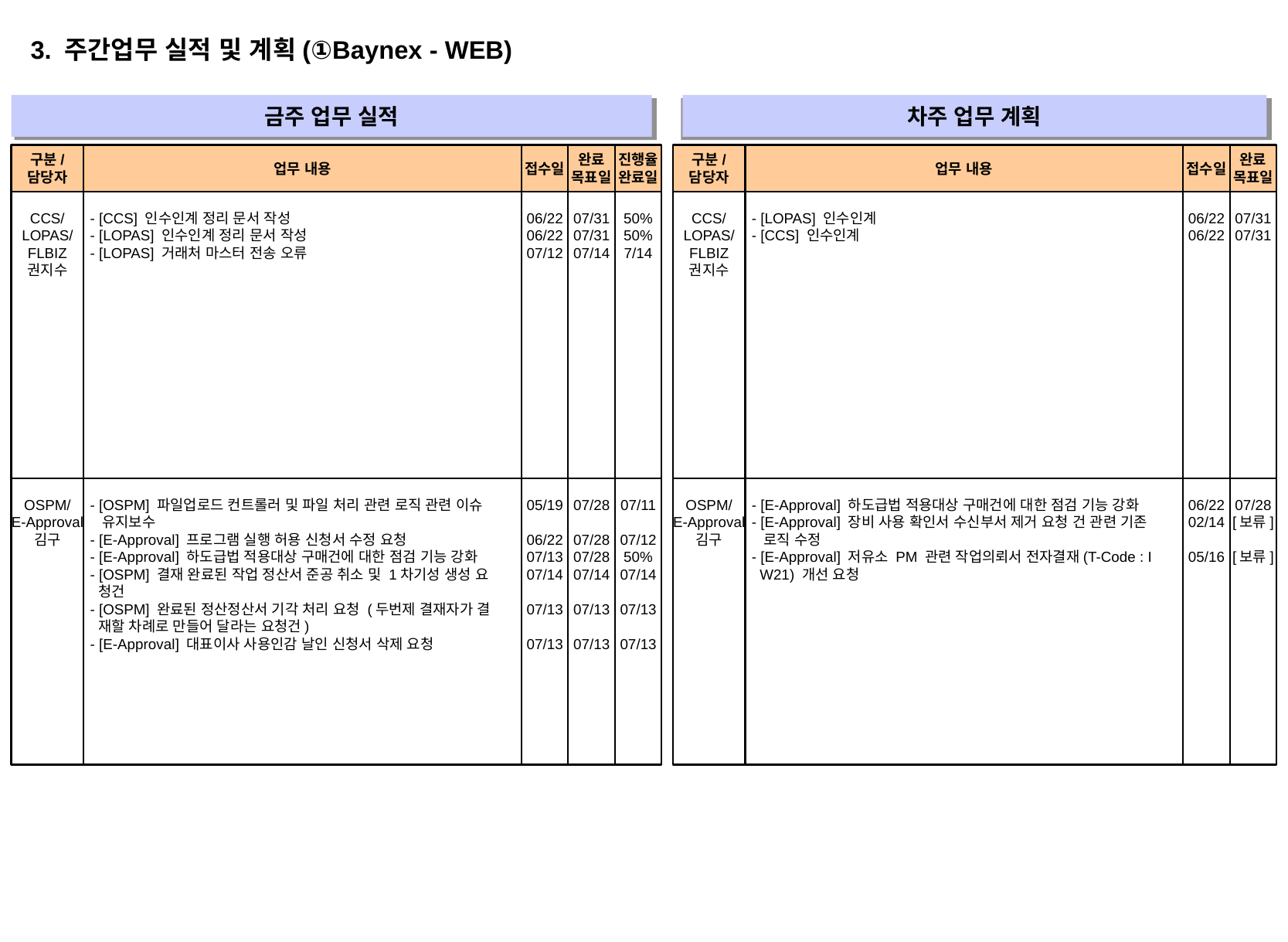

3. 주간업무 실적 및 계획(①Baynex - WEB)
금주 업무 실적
차주 업무 계획
" "
" "
구분/
담당자
업무 내용
접수일
완료
목표일
진행율
완료일
구분/
담당자
업무 내용
접수일
완료
목표일
CCS/
LOPAS/
FLBIZ
권지수

- [CCS] 인수인계 정리 문서 작성
- [LOPAS] 인수인계 정리 문서 작성
- [LOPAS] 거래처 마스터 전송 오류
06/22
06/22
07/12
07/31
07/31
07/14
50%
50%
7/14
CCS/
LOPAS/
FLBIZ
권지수

- [LOPAS] 인수인계
- [CCS] 인수인계
06/22
06/22
07/31
07/31
OSPM/
E-Approval
김구

- [OSPM] 파일업로드 컨트롤러 및 파일 처리 관련 로직 관련 이슈
   유지보수
- [E-Approval] 프로그램 실행 허용 신청서 수정 요청
- [E-Approval] 하도급법 적용대상 구매건에 대한 점검 기능 강화
- [OSPM] 결재 완료된 작업 정산서 준공 취소 및 1차기성 생성 요
  청건
- [OSPM] 완료된 정산정산서 기각 처리 요청 (두번제 결재자가 결
  재할 차례로 만들어 달라는 요청건)
- [E-Approval] 대표이사 사용인감 날인 신청서 삭제 요청
05/19
06/22
07/13
07/14
07/13
07/13
07/28
07/28
07/28
07/14
07/13
07/13
07/11
07/12
50%
07/14
07/13
07/13
OSPM/
E-Approval
김구

- [E-Approval] 하도급법 적용대상 구매건에 대한 점검 기능 강화
- [E-Approval] 장비 사용 확인서 수신부서 제거 요청 건 관련 기존
   로직 수정
- [E-Approval] 저유소 PM 관련 작업의뢰서 전자결재(T-Code : I
  W21) 개선 요청
06/22
02/14
05/16
07/28
[보류]
[보류]